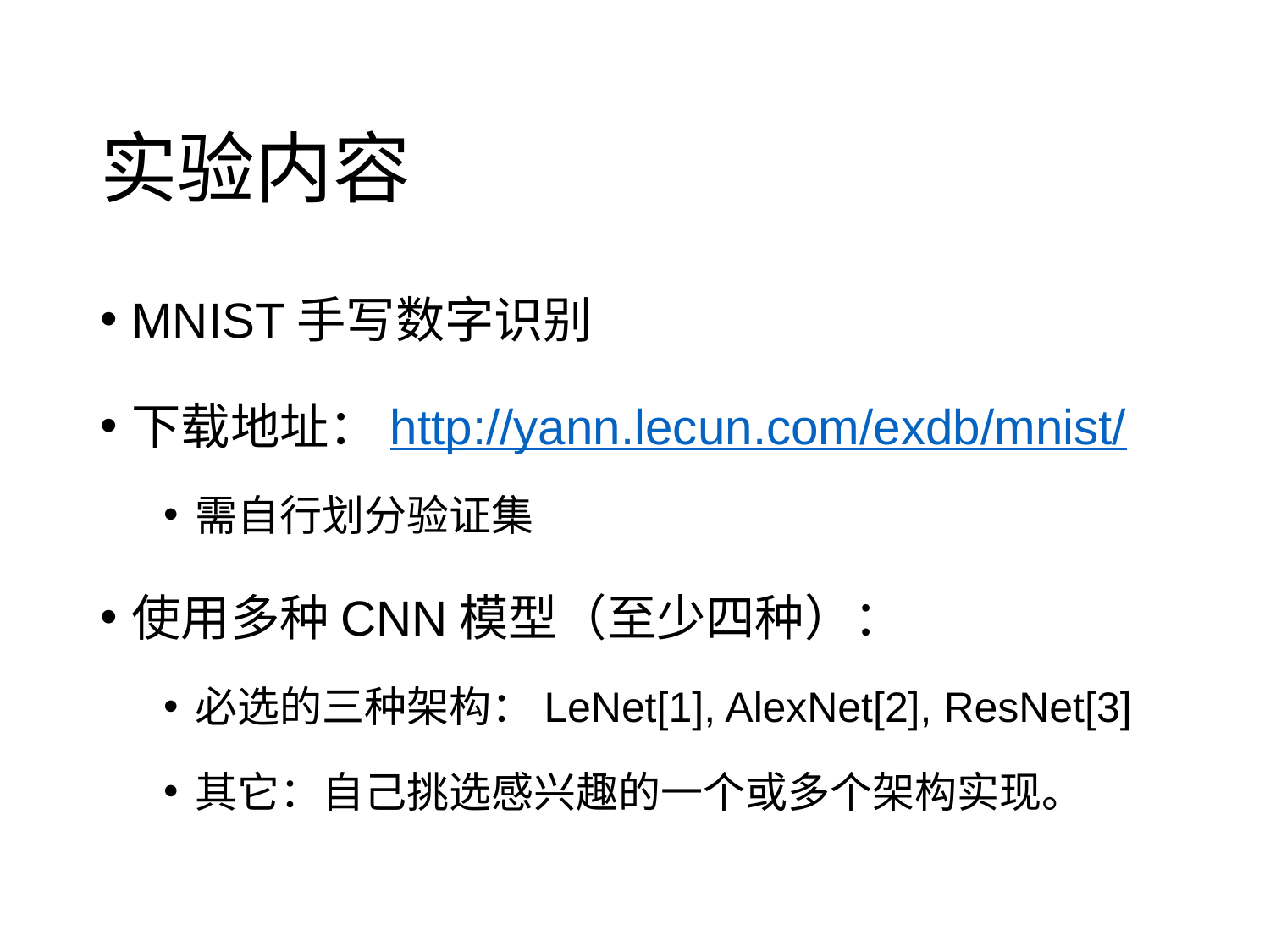

# 实验内容
MNIST手写数字识别
下载地址：http://yann.lecun.com/exdb/mnist/
需自行划分验证集
使用多种CNN模型（至少四种）：
必选的三种架构：LeNet[1], AlexNet[2], ResNet[3]
其它：自己挑选感兴趣的一个或多个架构实现。